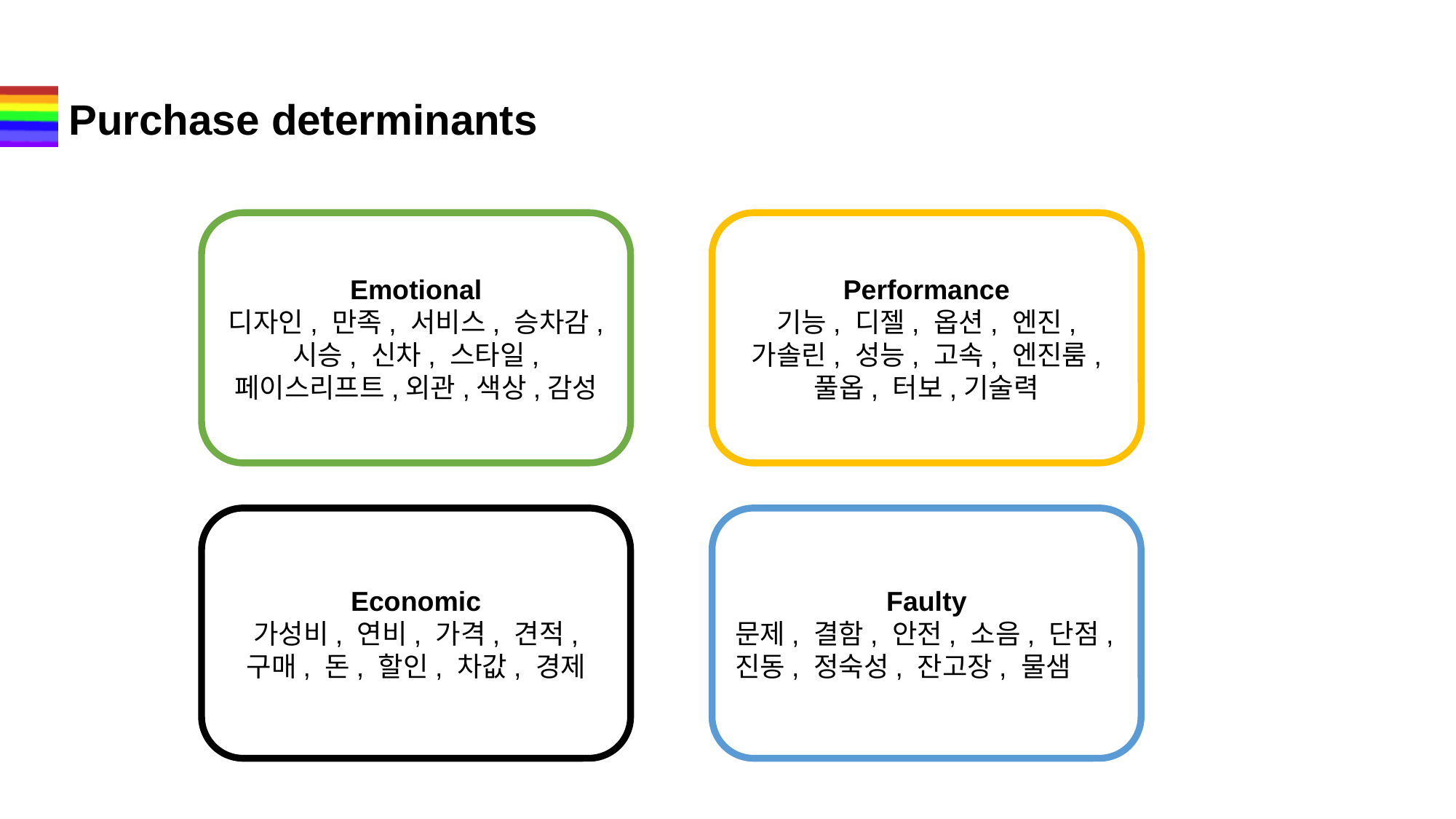

# Purchase determinants
Emotional
디자인, 만족, 서비스, 승차감, 시승, 신차, 스타일, 페이스리프트,외관,색상,감성

Performance
기능, 디젤, 옵션, 엔진, 가솔린, 성능, 고속, 엔진룸, 풀옵, 터보,기술력

Economic
가성비, 연비, 가격, 견적, 구매, 돈, 할인, 차값, 경제
Faulty
문제, 결함, 안전, 소음, 단점, 진동, 정숙성, 잔고장, 물샘